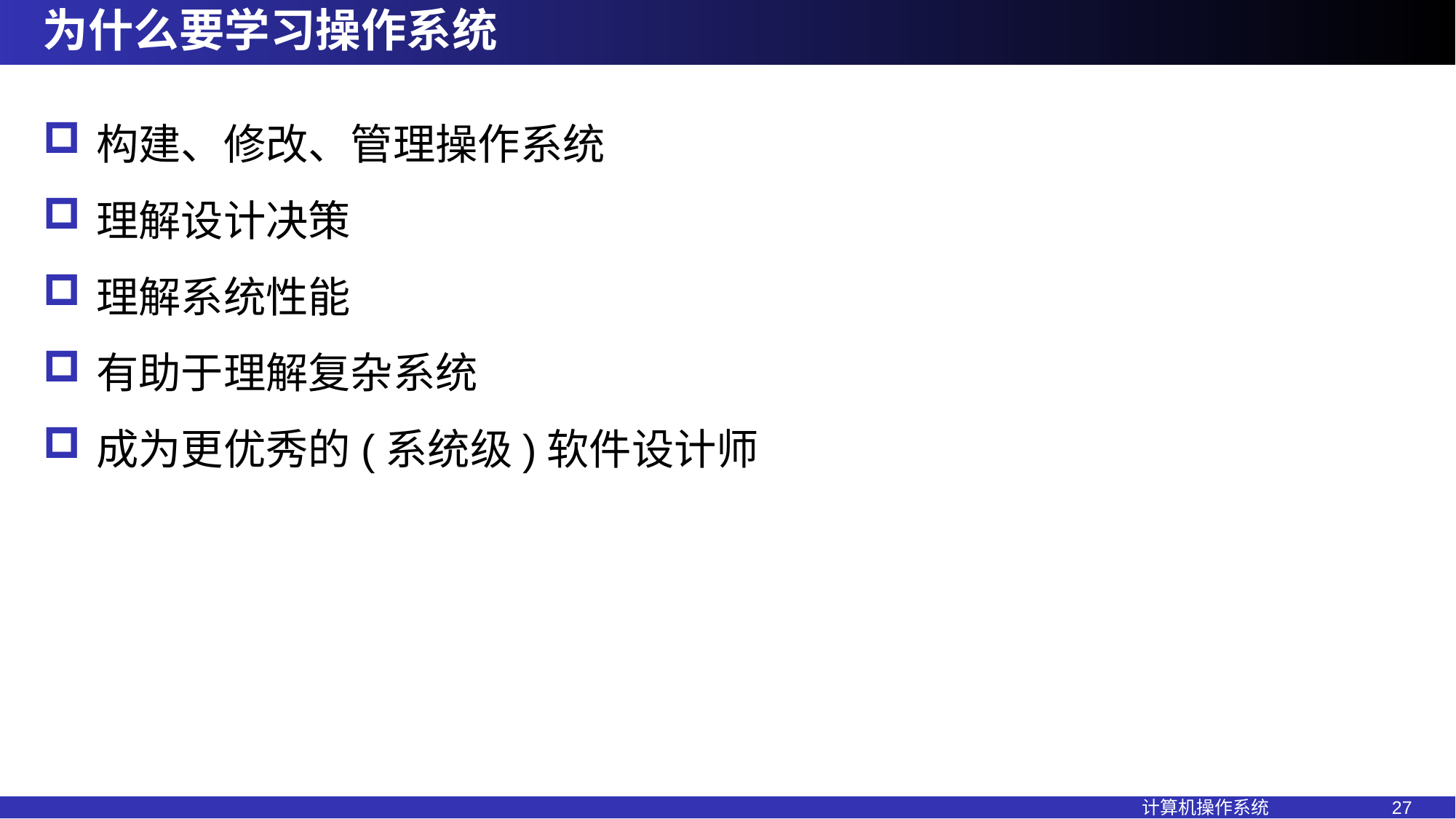

# 为什么要学习操作系统
构建、修改、管理操作系统
理解设计决策
理解系统性能
有助于理解复杂系统
成为更优秀的(系统级)软件设计师
计算机操作系统                     27